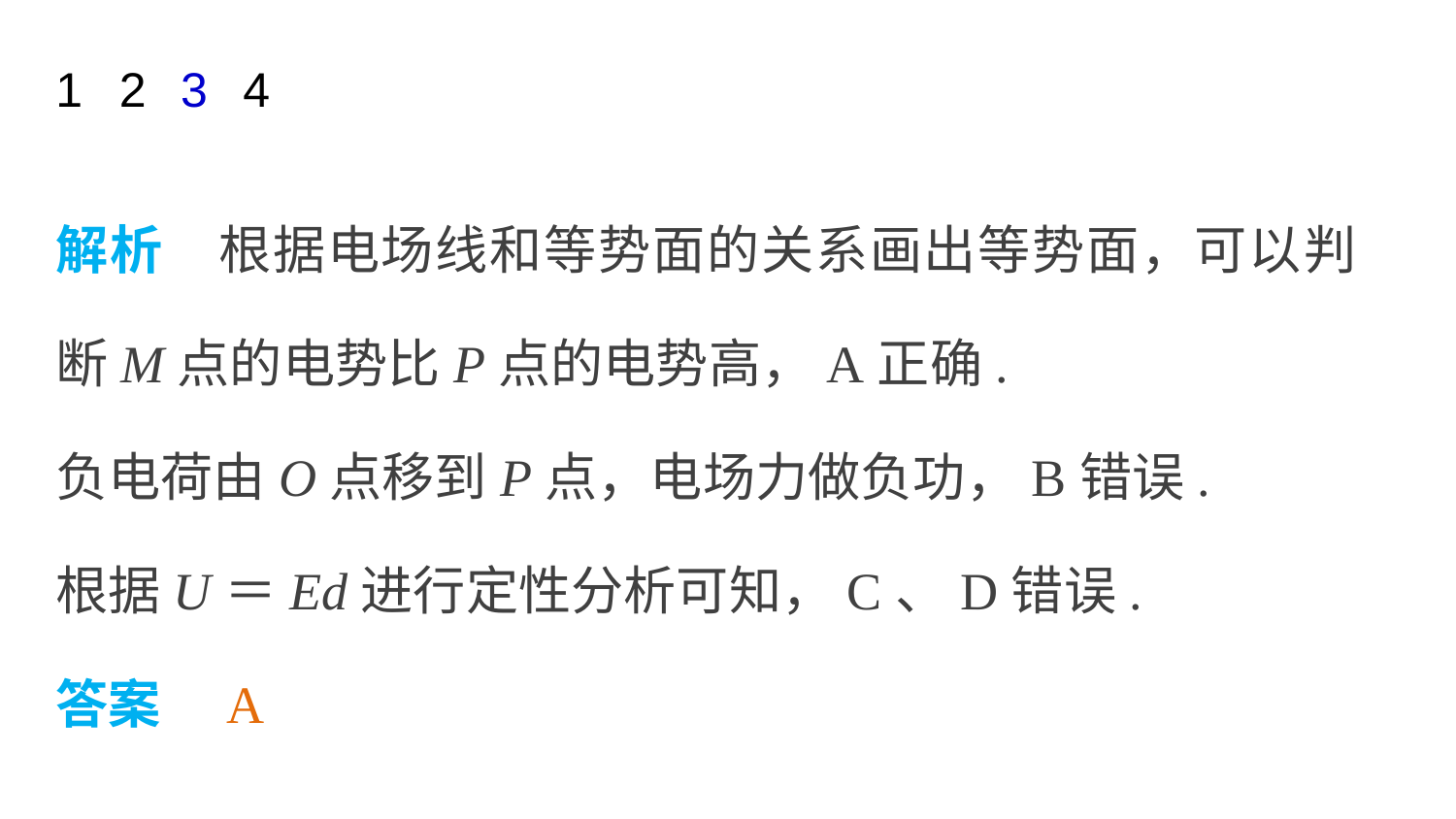

1
2
3
4
解析　根据电场线和等势面的关系画出等势面，可以判断M点的电势比P点的电势高，A正确.
负电荷由O点移到P点，电场力做负功，B错误.
根据U＝Ed进行定性分析可知，C、D错误.
答案　A